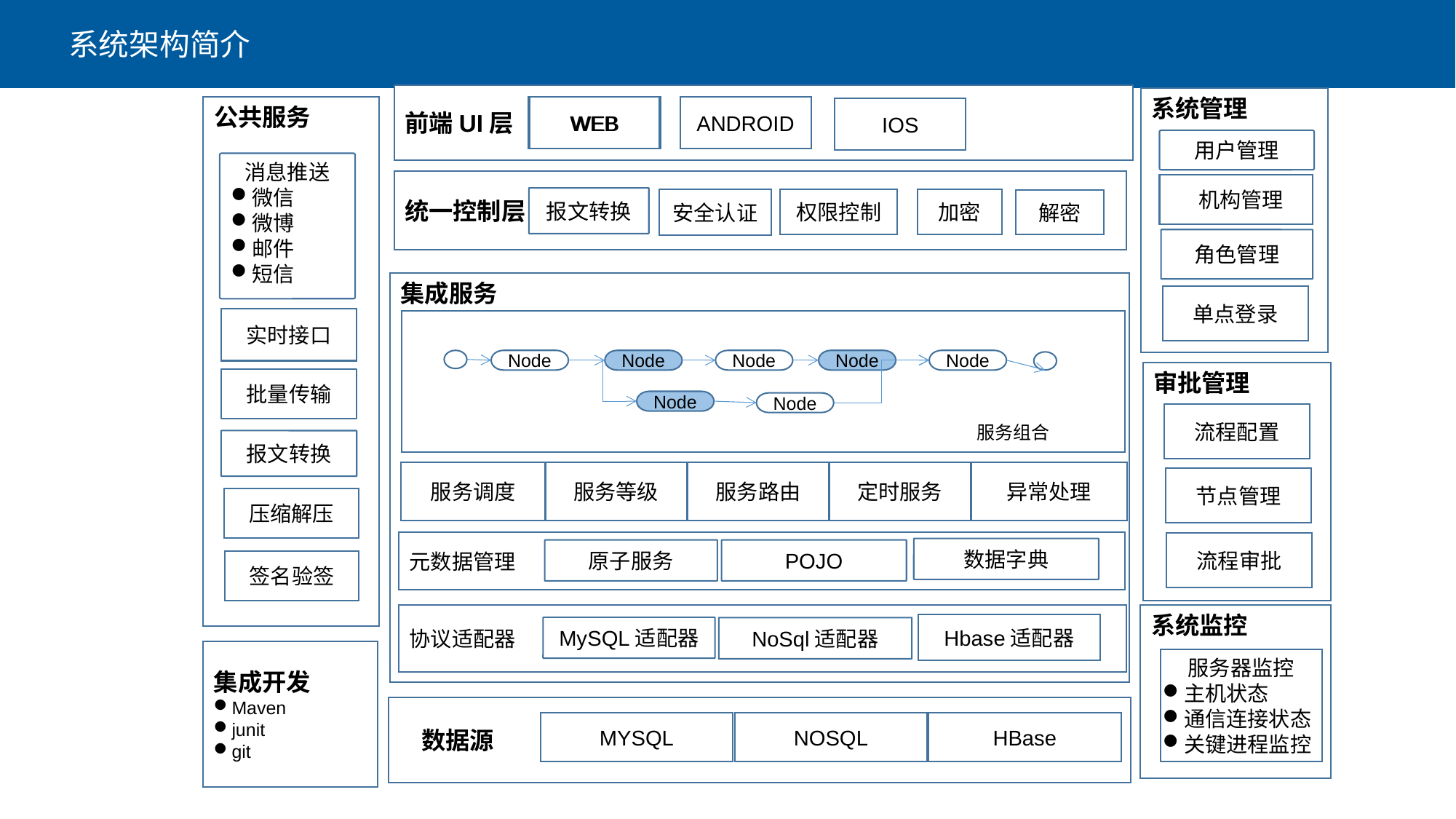

系统架构简介
前端UI层
系统管理
WEB
WEB
ANDROID
公共服务

IOS
用户管理
消息推送
微信
微博
邮件
短信

统一控制层
 机构管理
报文转换
加密
权限控制
安全认证
解密
角色管理
集成服务
单点登录
实时接口

Node
Node
Node
Node
Node

审批管理
批量传输
Node
Node
流程配置
服务组合
报文转换
服务调度
服务等级
服务路由
定时服务
异常处理
节点管理
压缩解压
元数据管理
流程审批
数据字典
原子服务
POJO
签名验签
系统监控
协议适配器
Hbase适配器
MySQL适配器
NoSql适配器
集成开发
Maven
junit
git
服务器监控
主机状态
通信连接状态
关键进程监控
   数据源
MYSQL
NOSQL
HBase